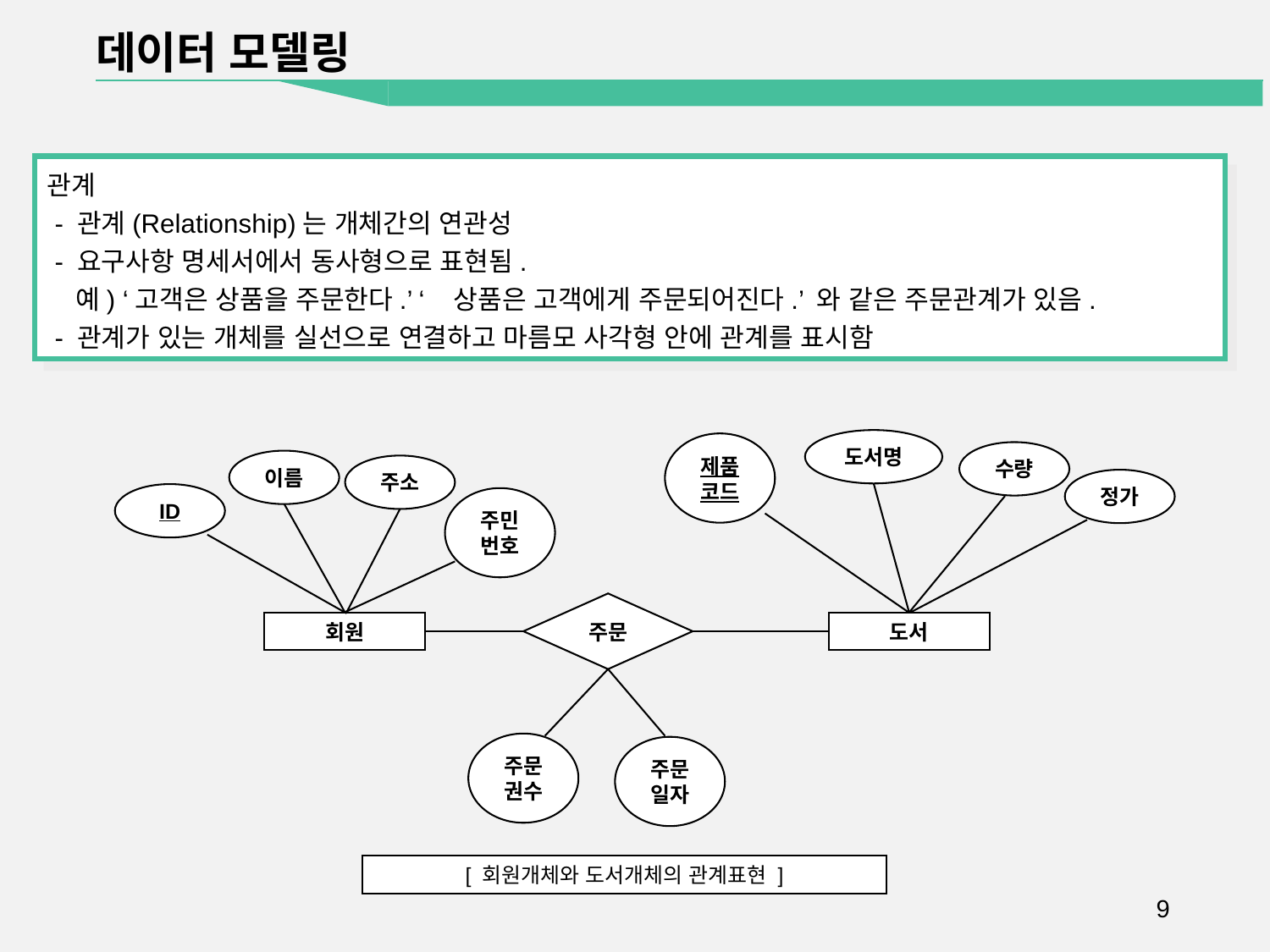

데이터 모델링

관계
 - 관계(Relationship)는 개체간의 연관성
 - 요구사항 명세서에서 동사형으로 표현됨.
   예) ‘고객은 상품을 주문한다.’ ‘   상품은 고객에게 주문되어진다.’ 와 같은 주문관계가 있음.
 - 관계가 있는 개체를 실선으로 연결하고 마름모 사각형 안에 관계를 표시함
도서명
제품코드
수량
이름
주소
정가
ID
주민번호
주문
회원
도서
주문권수
주문일자
[ 회원개체와 도서개체의 관계표현 ]
9